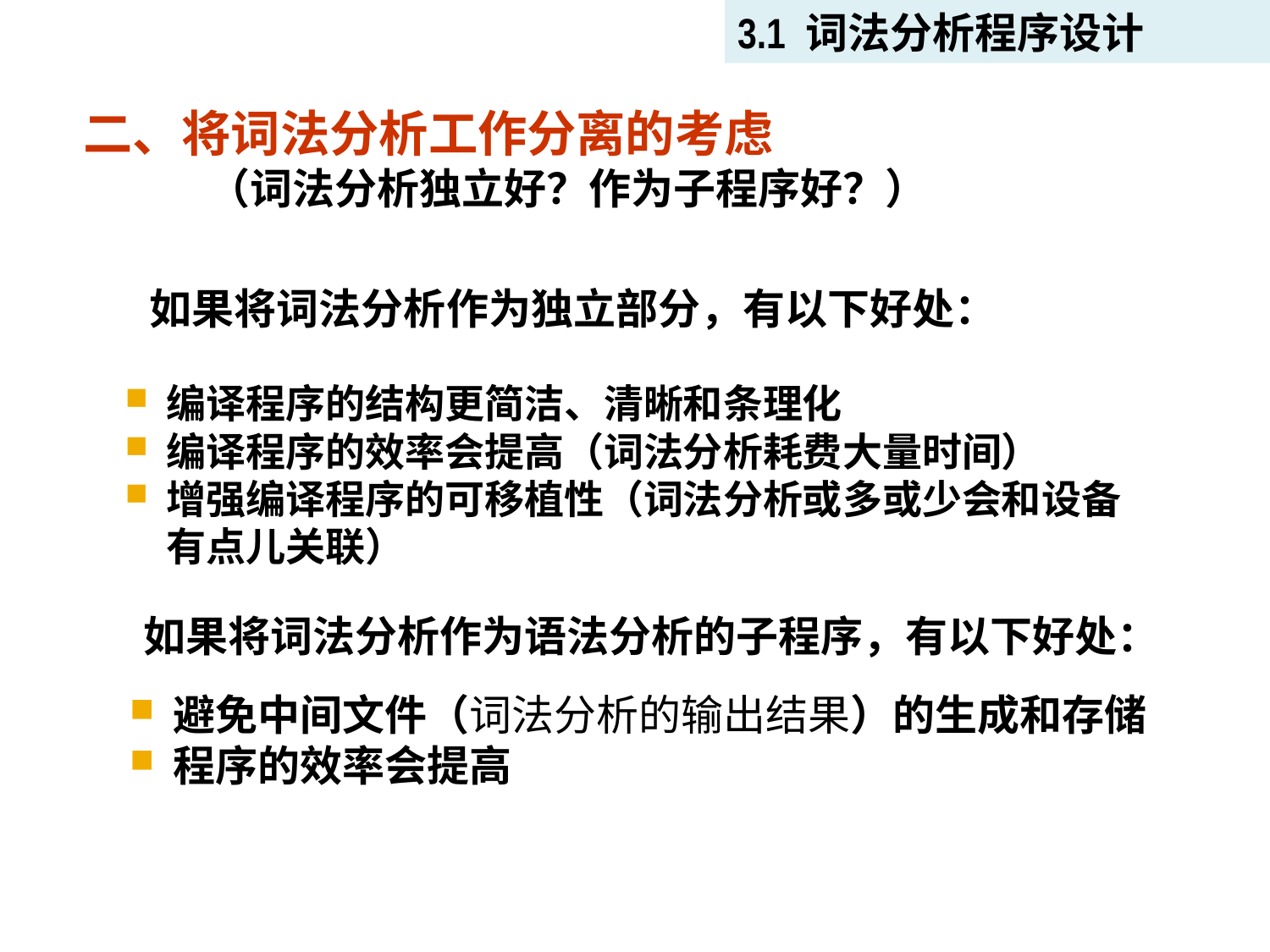

3.1 词法分析程序设计
二、将词法分析工作分离的考虑
            （词法分析独立好？作为子程序好？）
如果将词法分析作为独立部分，有以下好处：
编译程序的结构更简洁、清晰和条理化
编译程序的效率会提高（词法分析耗费大量时间）
增强编译程序的可移植性（词法分析或多或少会和设备有点儿关联）
如果将词法分析作为语法分析的子程序，有以下好处：
避免中间文件（词法分析的输出结果）的生成和存储
程序的效率会提高